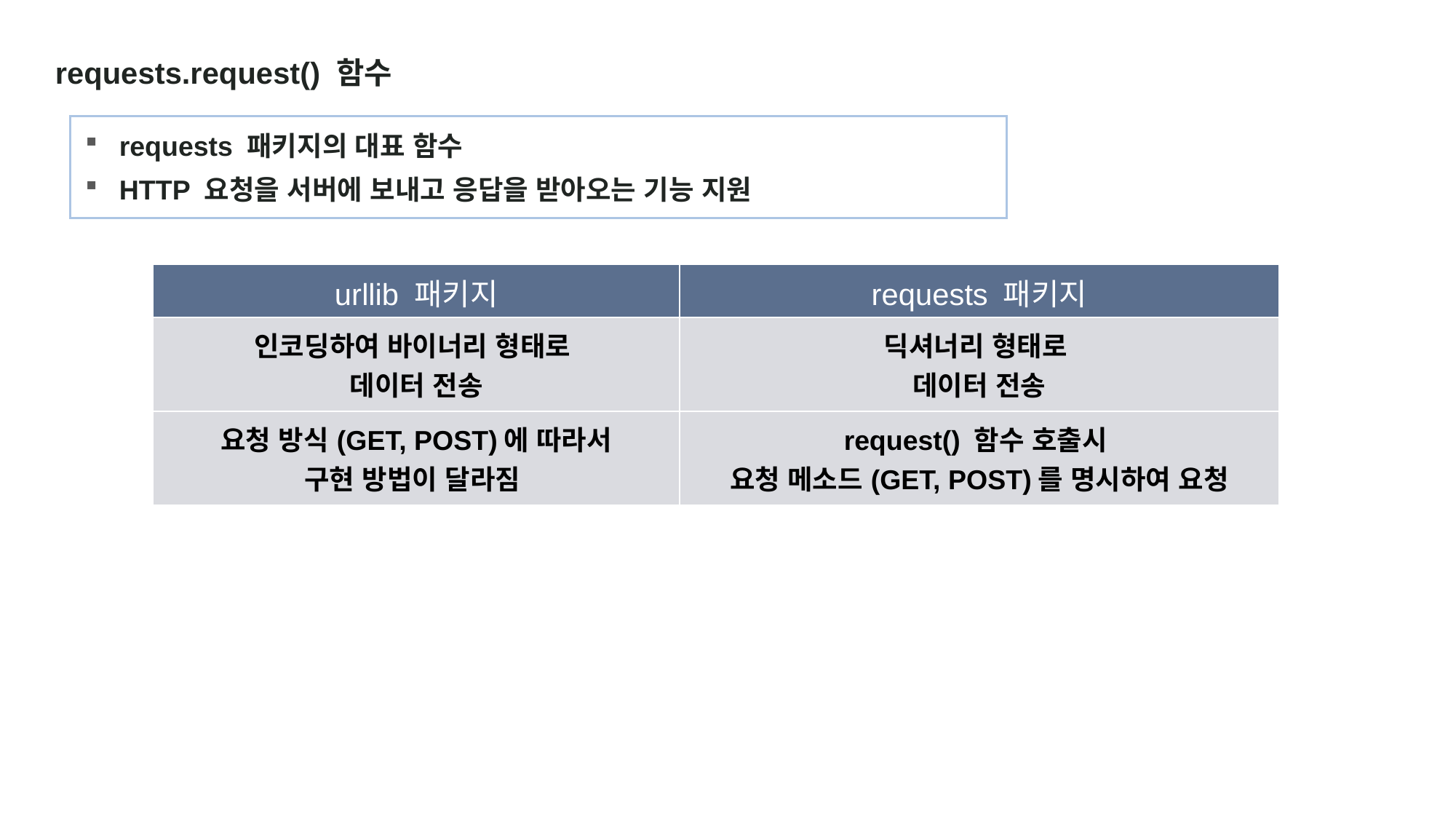

requests.request() 함수

requests 패키지의 대표 함수
HTTP 요청을 서버에 보내고 응답을 받아오는 기능 지원
| urllib 패키지 | requests 패키지 |
| --- | --- |
| 인코딩하여 바이너리 형태로 데이터 전송 | 딕셔너리 형태로 데이터 전송 |
| 요청 방식(GET, POST)에 따라서 구현 방법이 달라짐 | request() 함수 호출시 요청 메소드(GET, POST)를 명시하여 요청 |